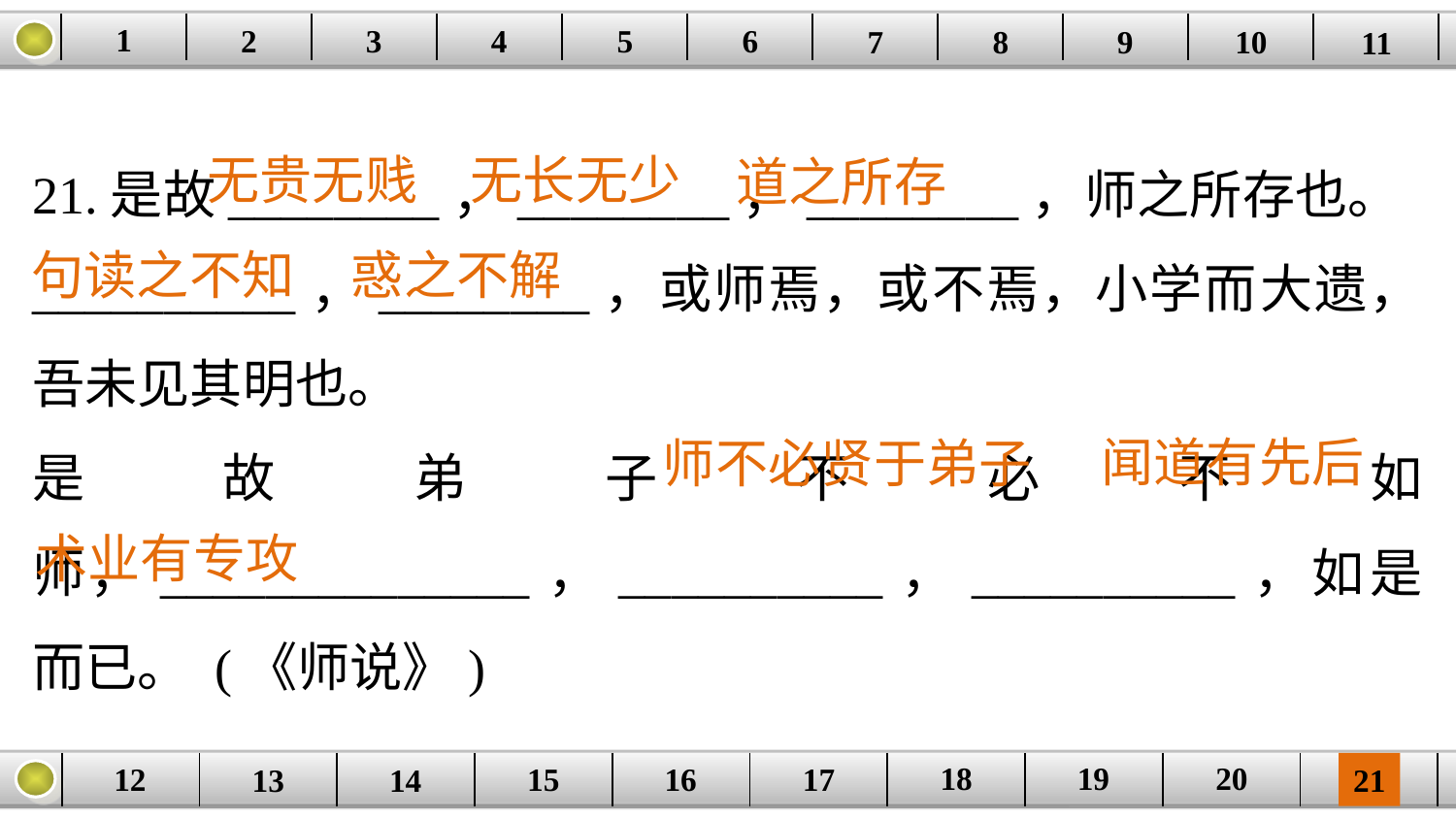

1
2
3
4
|  |  |  |  |  |  |  |  |  |  |  |
| --- | --- | --- | --- | --- | --- | --- | --- | --- | --- | --- |
5
6
7
8
9
10
11

21.是故________，________，________，师之所存也。
__________，________，或师焉，或不焉，小学而大遗，吾未见其明也。
是故弟子不必不如师，______________，__________，__________，如是而已。 (《师说》)
无贵无贱　无长无少
道之所存
句读之不知
惑之不解
闻道有先后
师不必贤于弟子
术业有专攻
20
19

18
17
16
12
15
14
|  |  |  |  |  |  |  |  |  |  |
| --- | --- | --- | --- | --- | --- | --- | --- | --- | --- |
13
21